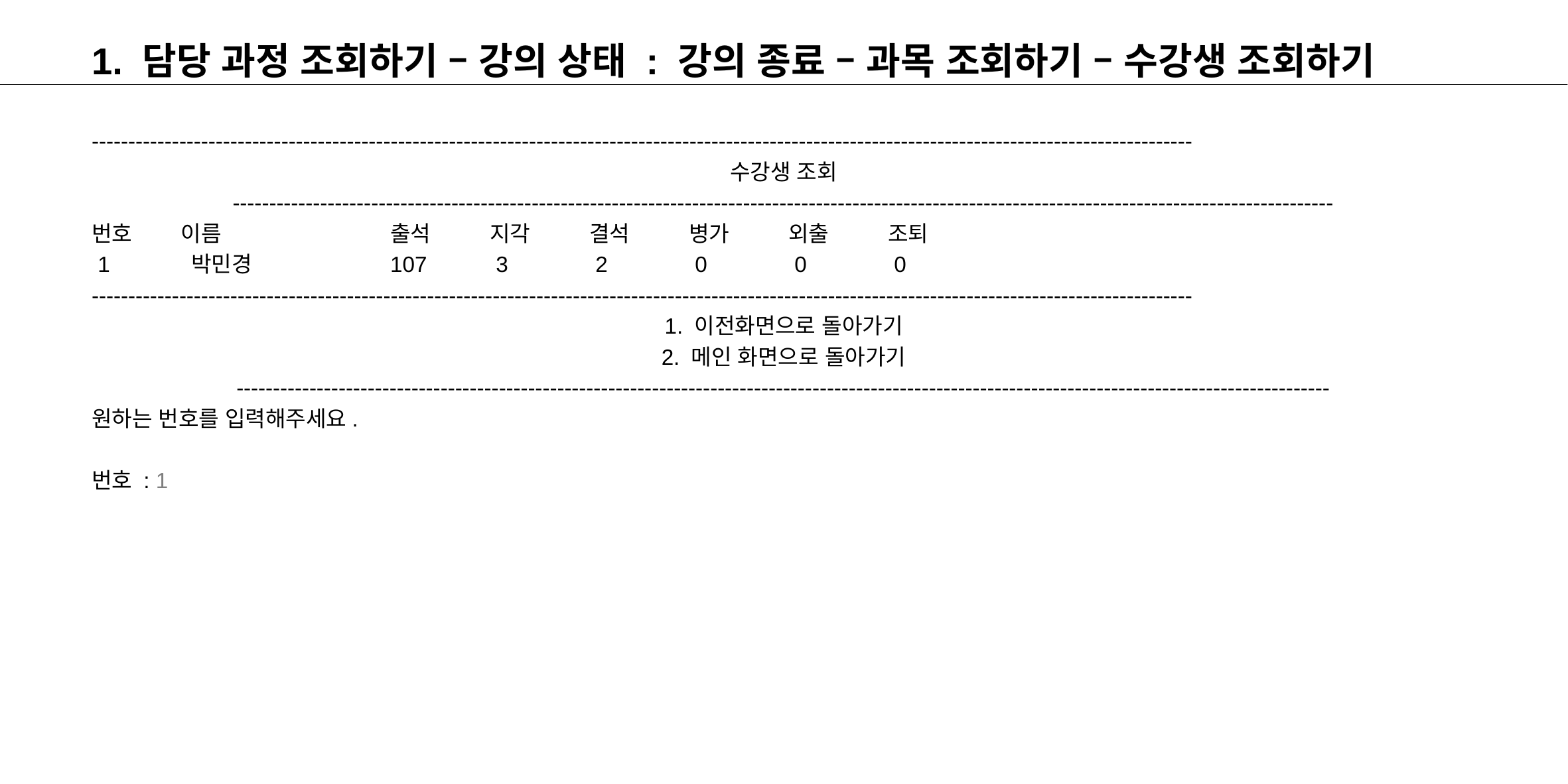

# 1. 담당 과정 조회하기 – 강의 상태 : 강의 종료 – 과목 조회하기 – 수강생 조회하기
-------------------------------------------------------------------------------------------------------------------------------------------------------
수강생 조회
-------------------------------------------------------------------------------------------------------------------------------------------------------
번호        이름		출석	지각	결석	병가	외출	조퇴
 1	박민경		107	 3 	 2 	 0	 0	 0
-------------------------------------------------------------------------------------------------------------------------------------------------------
1. 이전화면으로 돌아가기
2. 메인 화면으로 돌아가기
------------------------------------------------------------------------------------------------------------------------------------------------------
원하는 번호를 입력해주세요.

번호 : 1